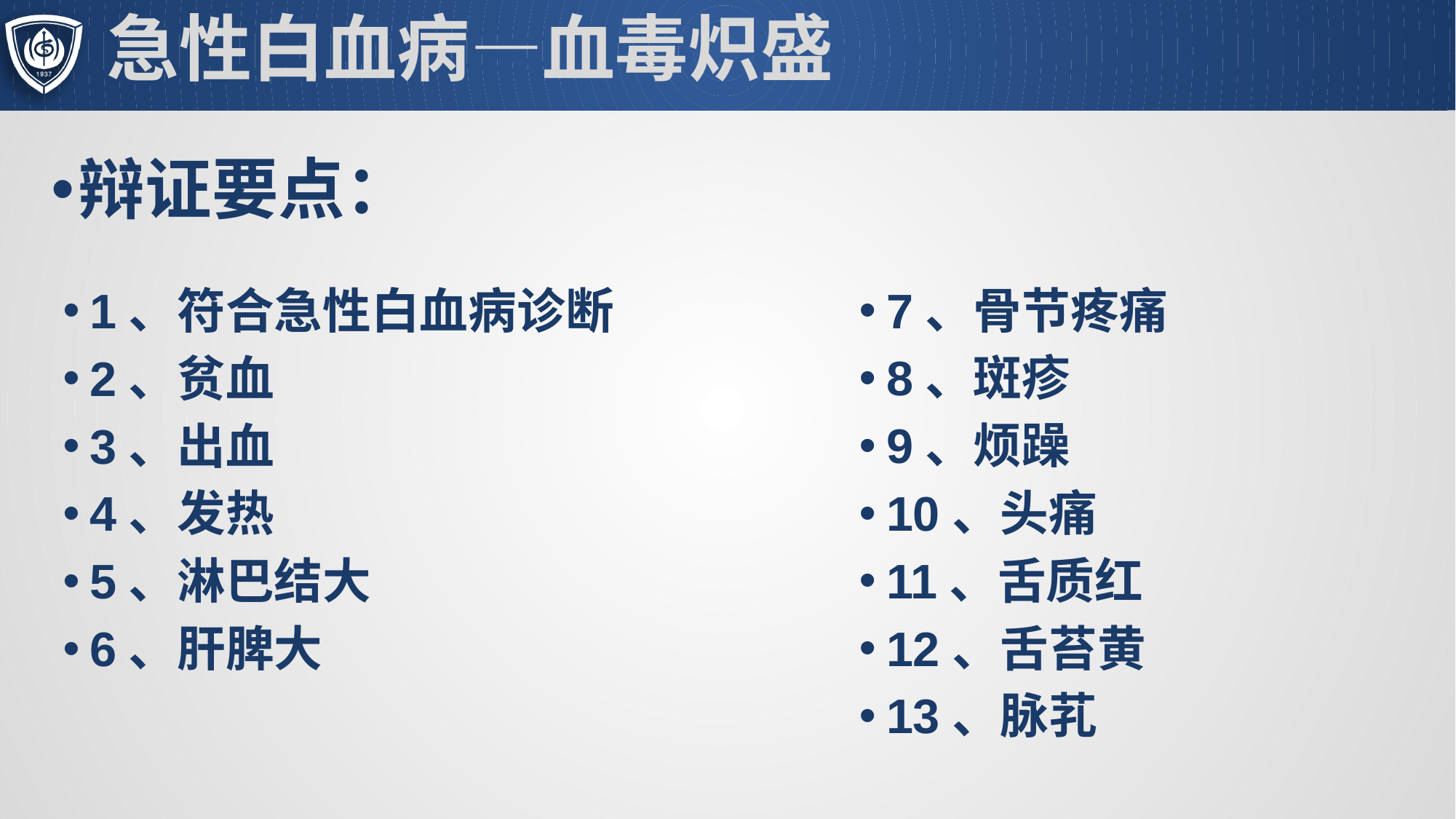

# 急性白血病—血毒炽盛
辩证要点：

1、符合急性白血病诊断
2、贫血
3、出血
4、发热
5、淋巴结大
6、肝脾大

7、骨节疼痛
8、斑疹
9、烦躁
10、头痛
11、舌质红
12、舌苔黄
13、脉芤